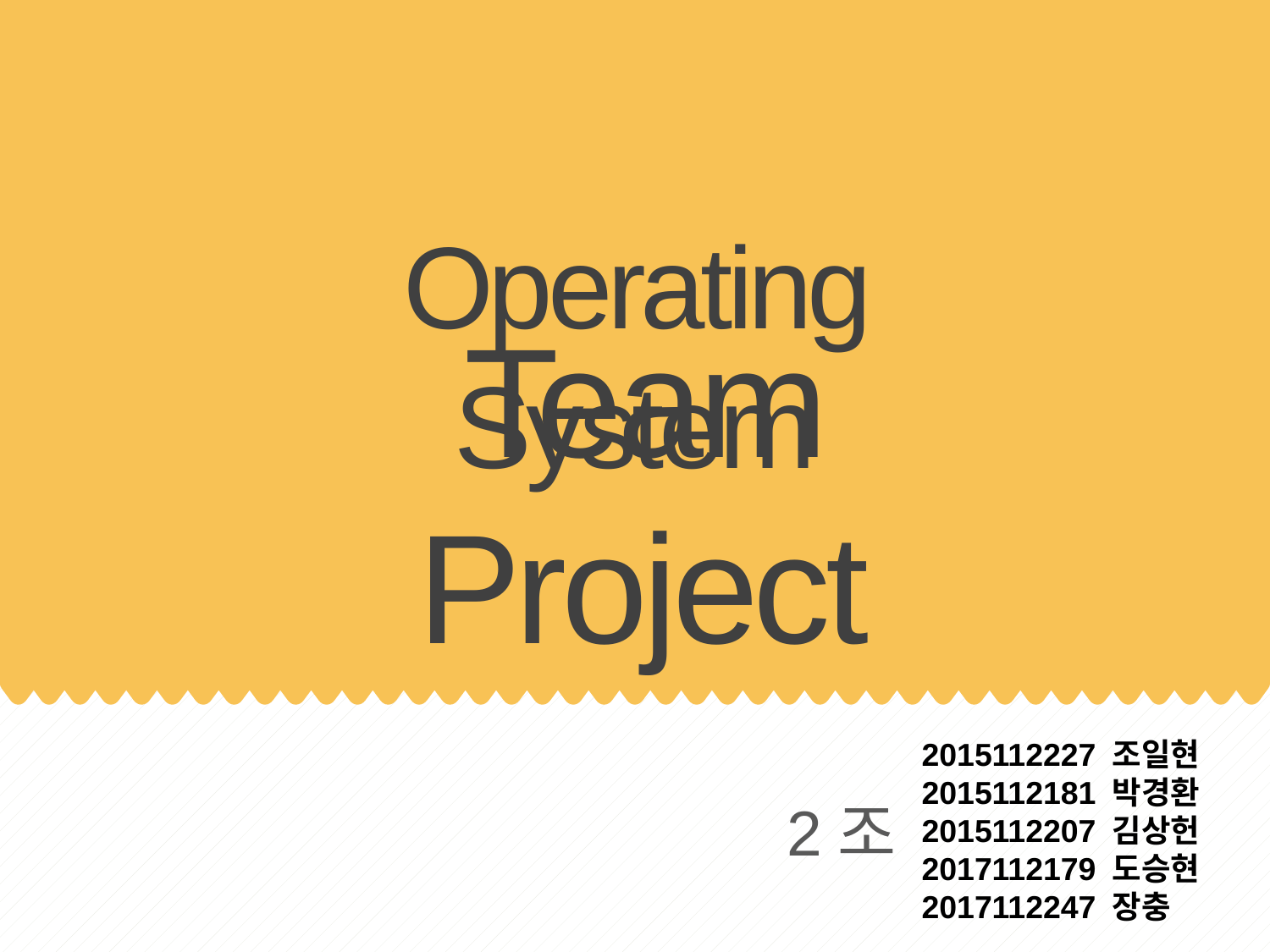

Operating System
Team Project
2015112227 조일현
2015112181 박경환
2015112207 김상헌
2017112179 도승현
2017112247 장충
2조